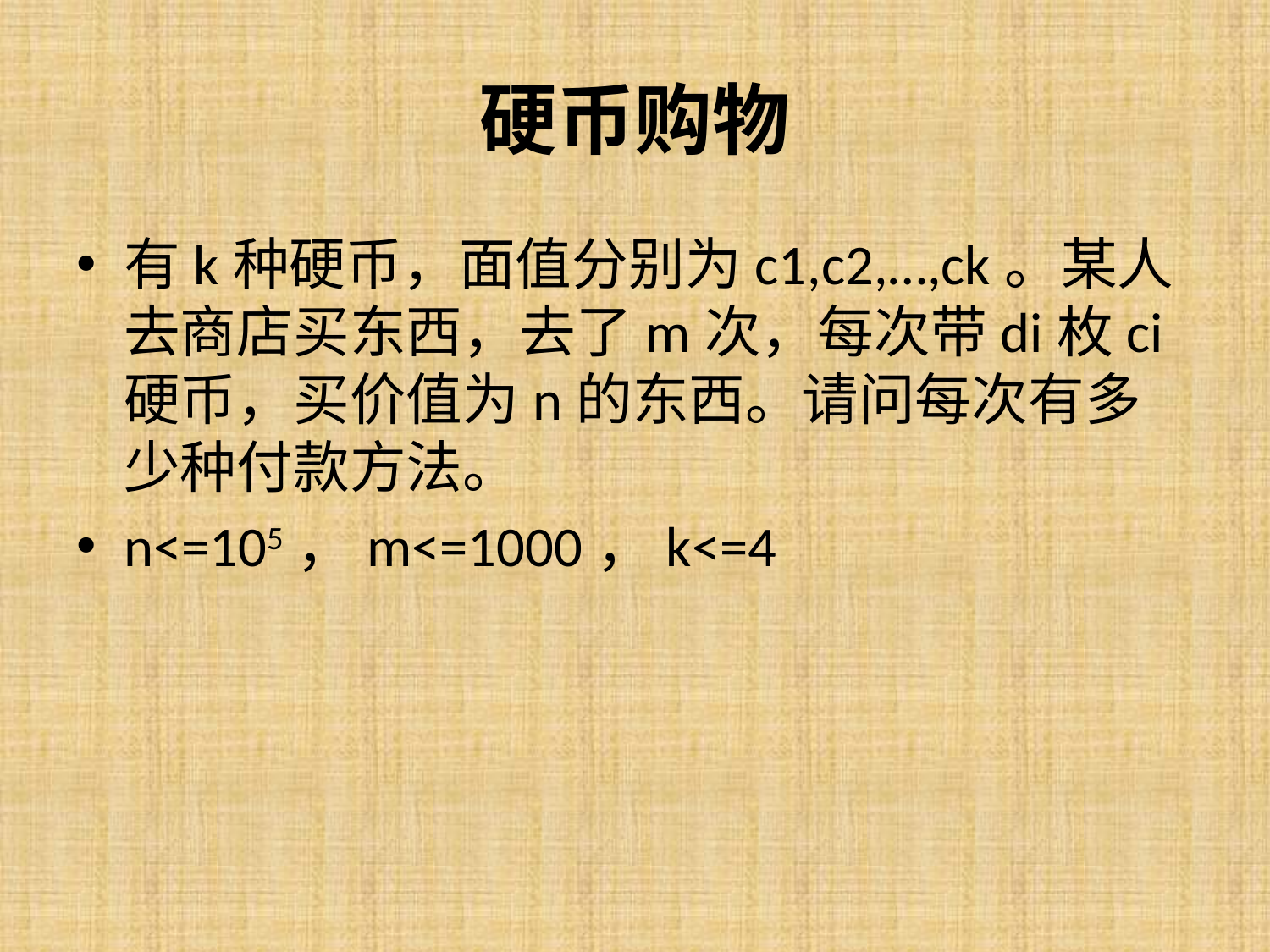

# 硬币购物
有k种硬币，面值分别为c1,c2,…,ck。某人去商店买东西，去了m次，每次带di枚ci硬币，买价值为n的东西。请问每次有多少种付款方法。
n<=105，m<=1000，k<=4